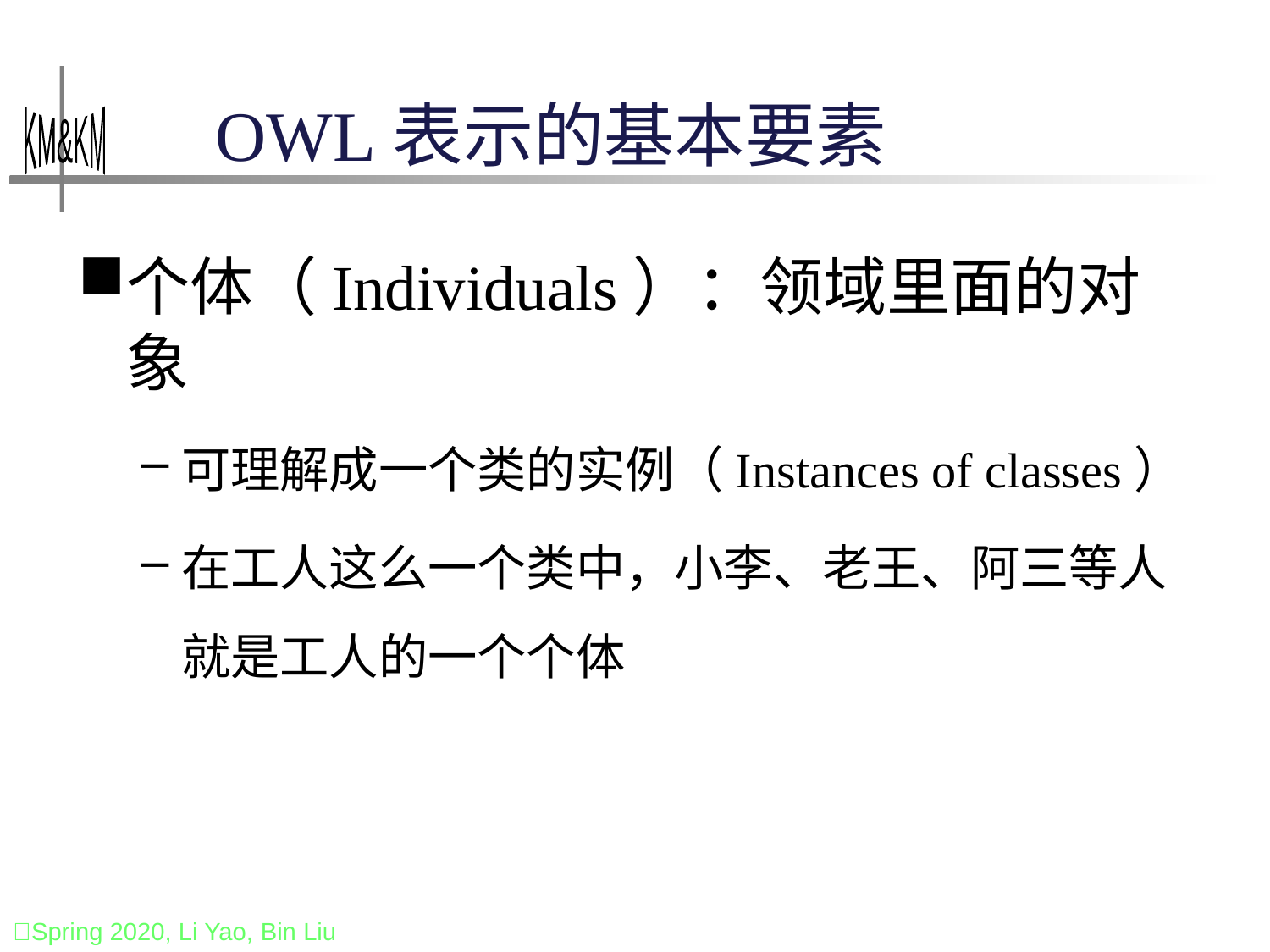

# OWL表示的基本要素
个体（Individuals）：领域里面的对象
可理解成一个类的实例（Instances of classes）
在工人这么一个类中，小李、老王、阿三等人就是工人的一个个体